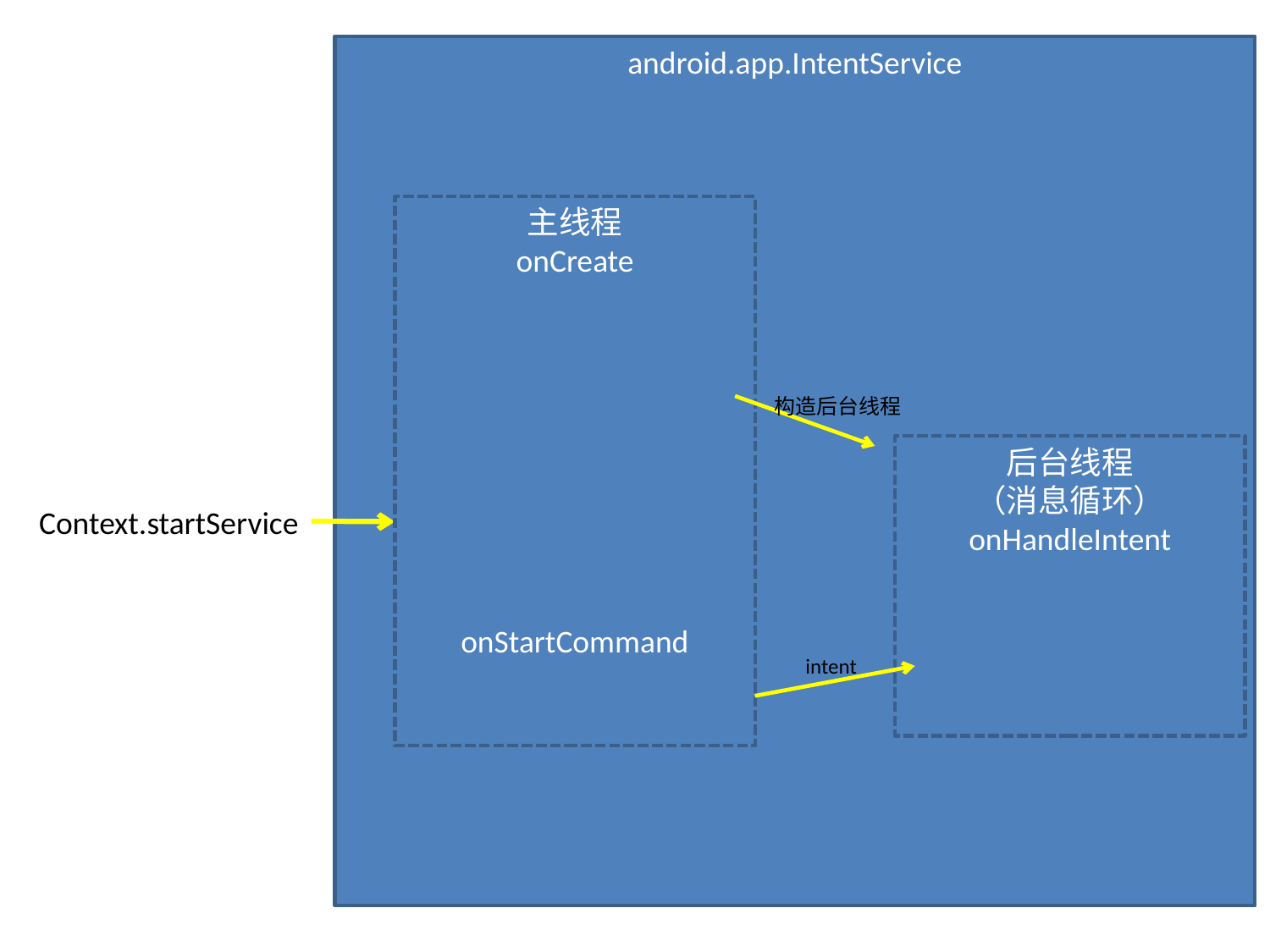

android.app.IntentService
主线程
onCreate

onStartCommand
构造后台线程
后台线程
（消息循环）
onHandleIntent
Context.startService
intent